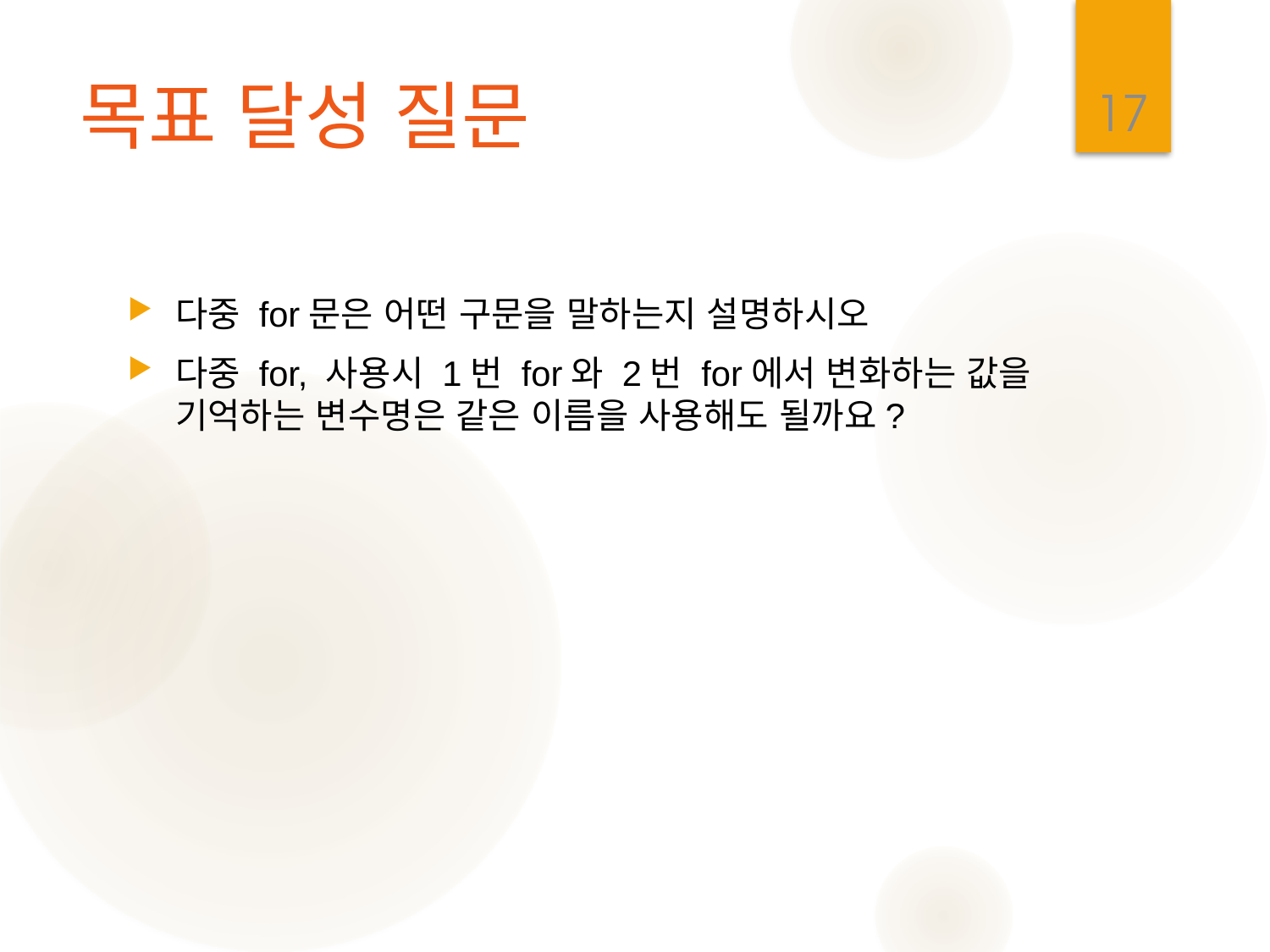

17
# 목표 달성 질문
다중 for문은 어떤 구문을 말하는지 설명하시오
다중 for, 사용시 1번 for와 2번 for에서 변화하는 값을 기억하는 변수명은 같은 이름을 사용해도 될까요?